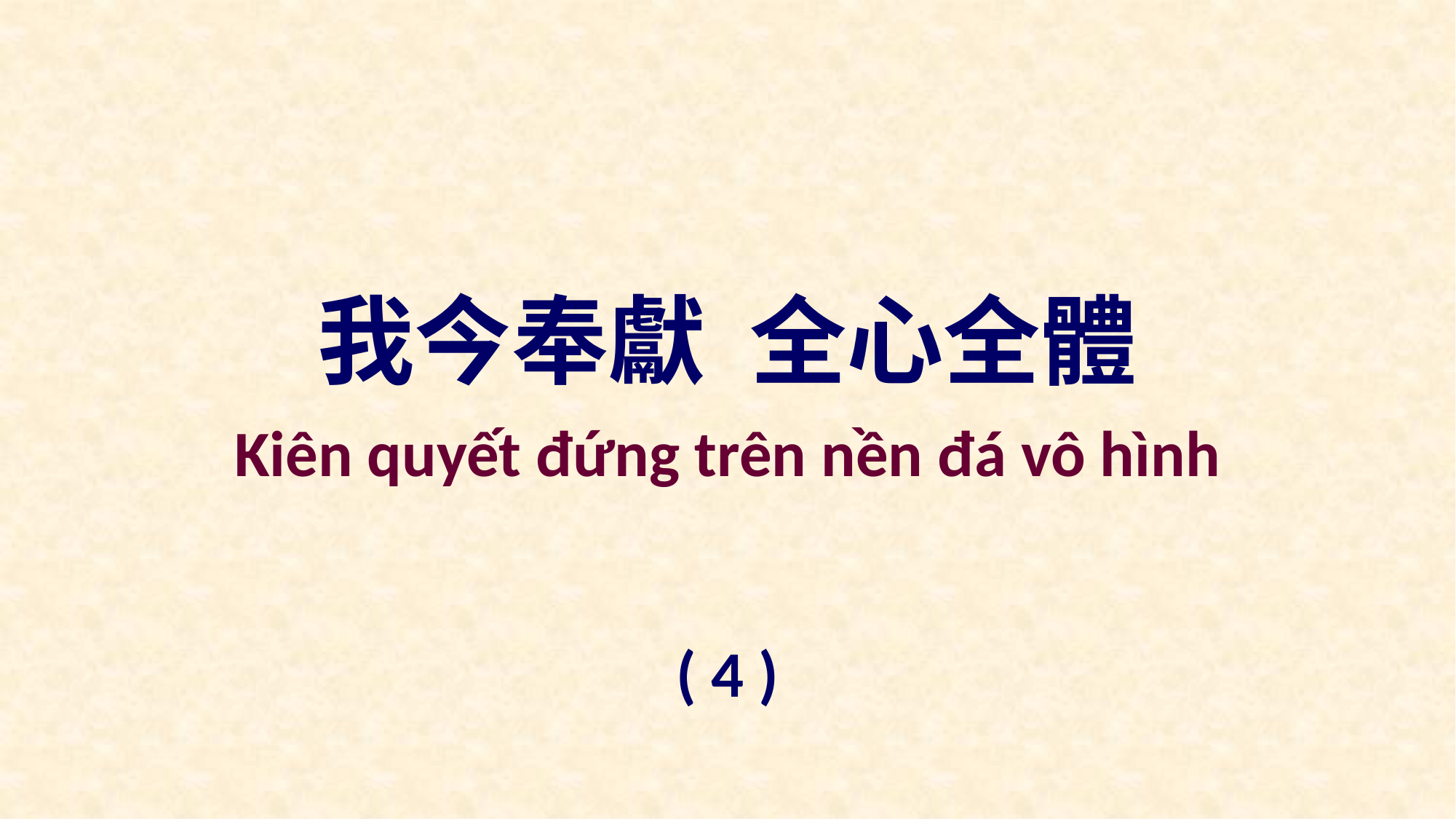

我今奉獻  全心全體
Kiên quyết đứng trên nền đá vô hình
( 4 )